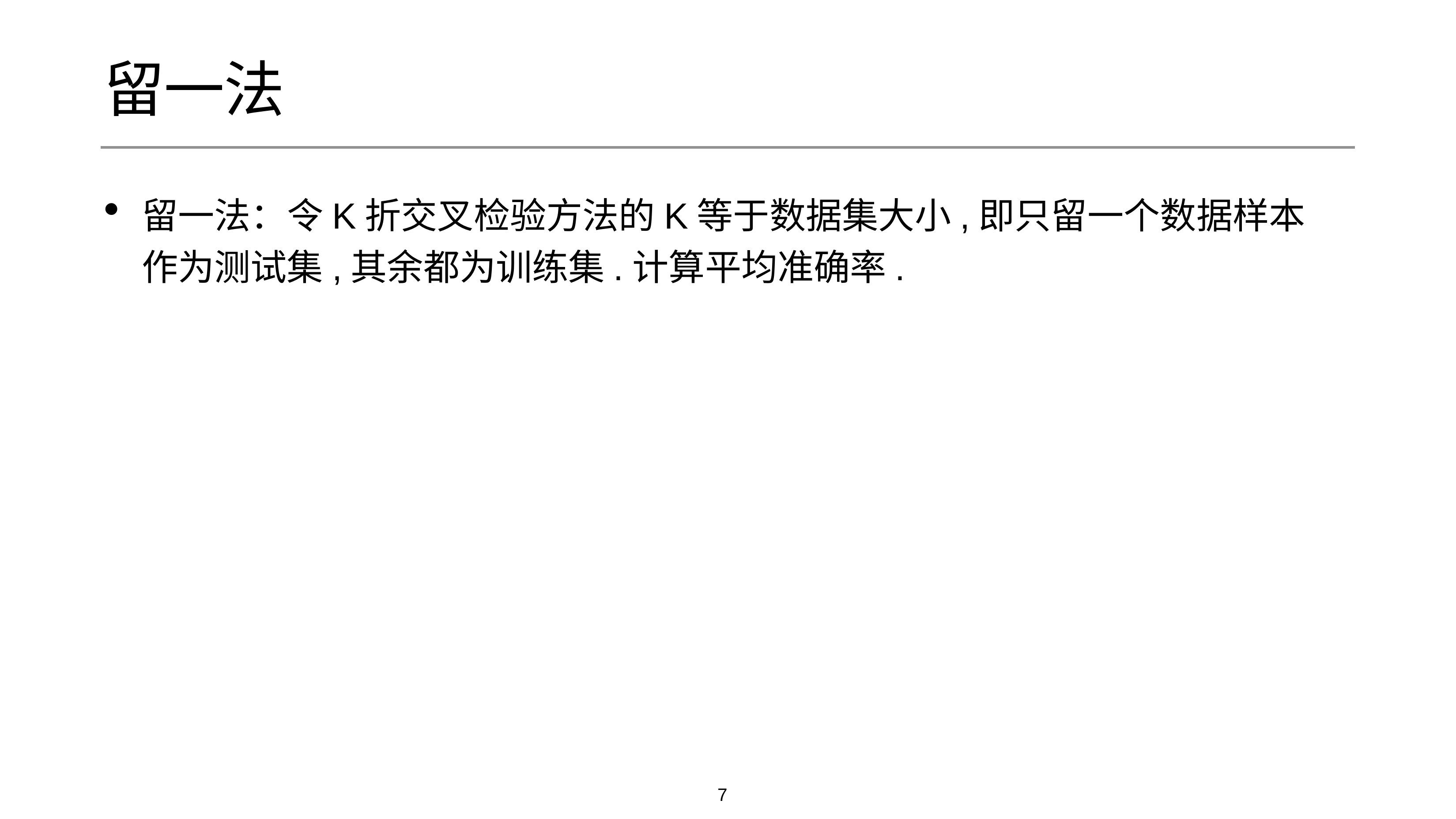

# 留一法

留一法：令K折交叉检验方法的K等于数据集大小,即只留一个数据样本作为测试集,其余都为训练集.计算平均准确率.
7